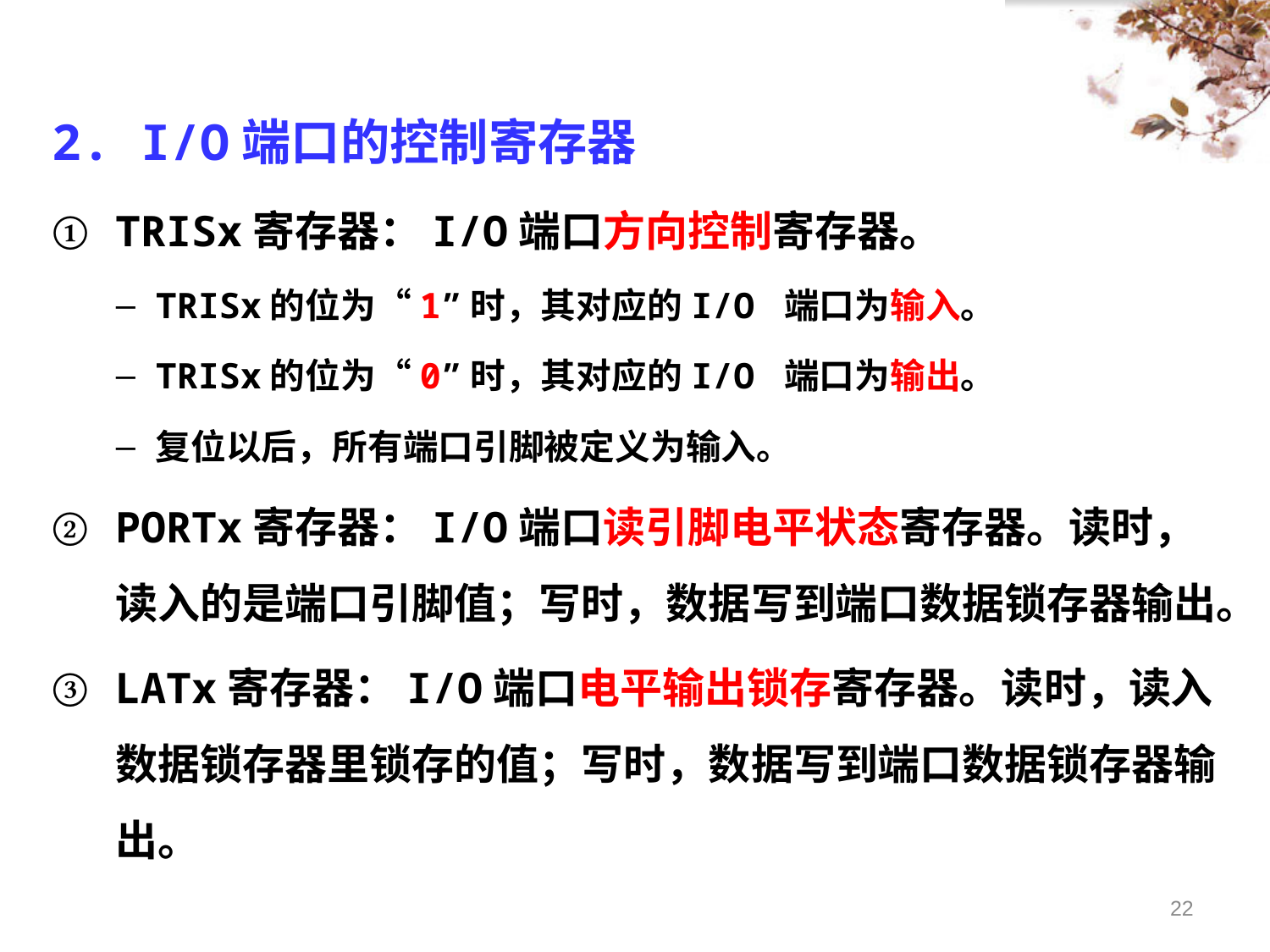

2. I/O端口的控制寄存器
TRISx寄存器：I/O端口方向控制寄存器。
TRISx的位为“1”时，其对应的I/O 端口为输入。
TRISx的位为“0”时，其对应的I/O 端口为输出。
复位以后，所有端口引脚被定义为输入。
PORTx寄存器：I/O端口读引脚电平状态寄存器。读时，读入的是端口引脚值；写时，数据写到端口数据锁存器输出。
LATx寄存器：I/O端口电平输出锁存寄存器。读时，读入数据锁存器里锁存的值；写时，数据写到端口数据锁存器输出。

22